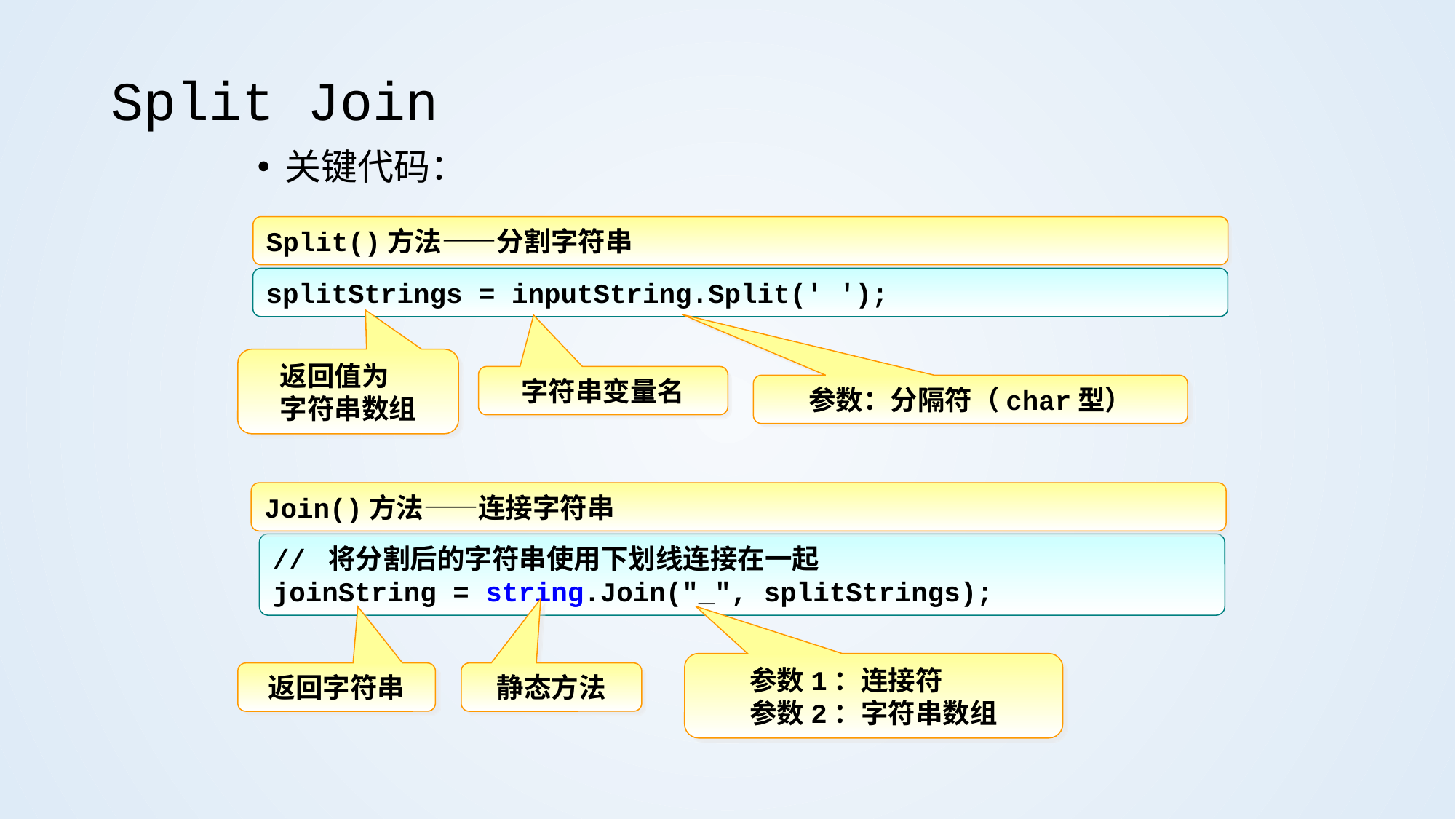

# Split Join
关键代码：
Split()方法——分割字符串
splitStrings = inputString.Split(' ');
返回值为
字符串数组
字符串变量名
参数：分隔符（char型）
Join()方法——连接字符串
// 将分割后的字符串使用下划线连接在一起
joinString = string.Join("_", splitStrings);
参数1：连接符
参数2：字符串数组
返回字符串
静态方法